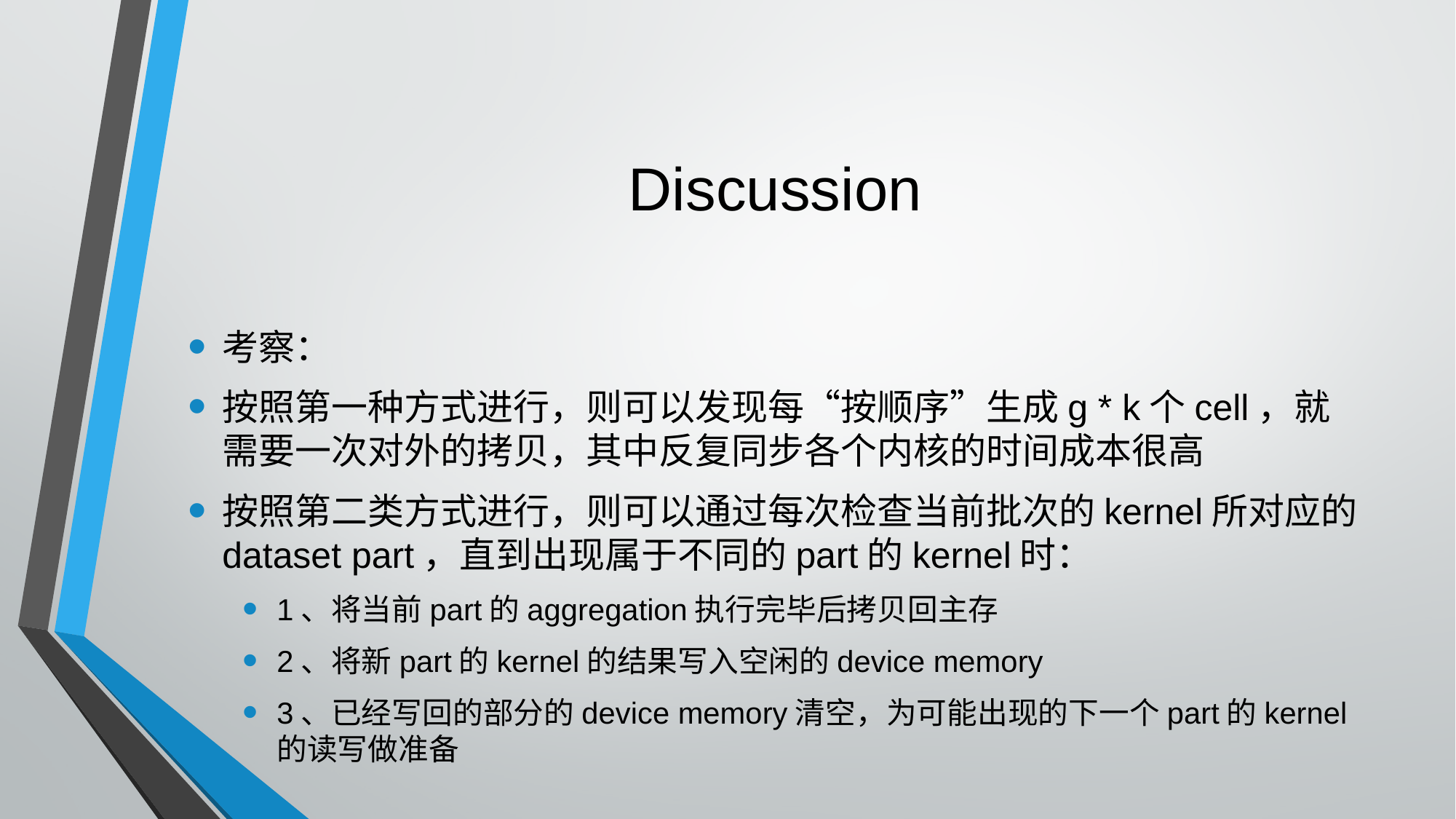

# Discussion
考察：
按照第一种方式进行，则可以发现每“按顺序”生成g * k个cell，就需要一次对外的拷贝，其中反复同步各个内核的时间成本很高
按照第二类方式进行，则可以通过每次检查当前批次的kernel所对应的dataset part，直到出现属于不同的part的kernel时：
1、将当前part的aggregation执行完毕后拷贝回主存
2、将新part的kernel的结果写入空闲的device memory
3、已经写回的部分的device memory清空，为可能出现的下一个part的kernel的读写做准备